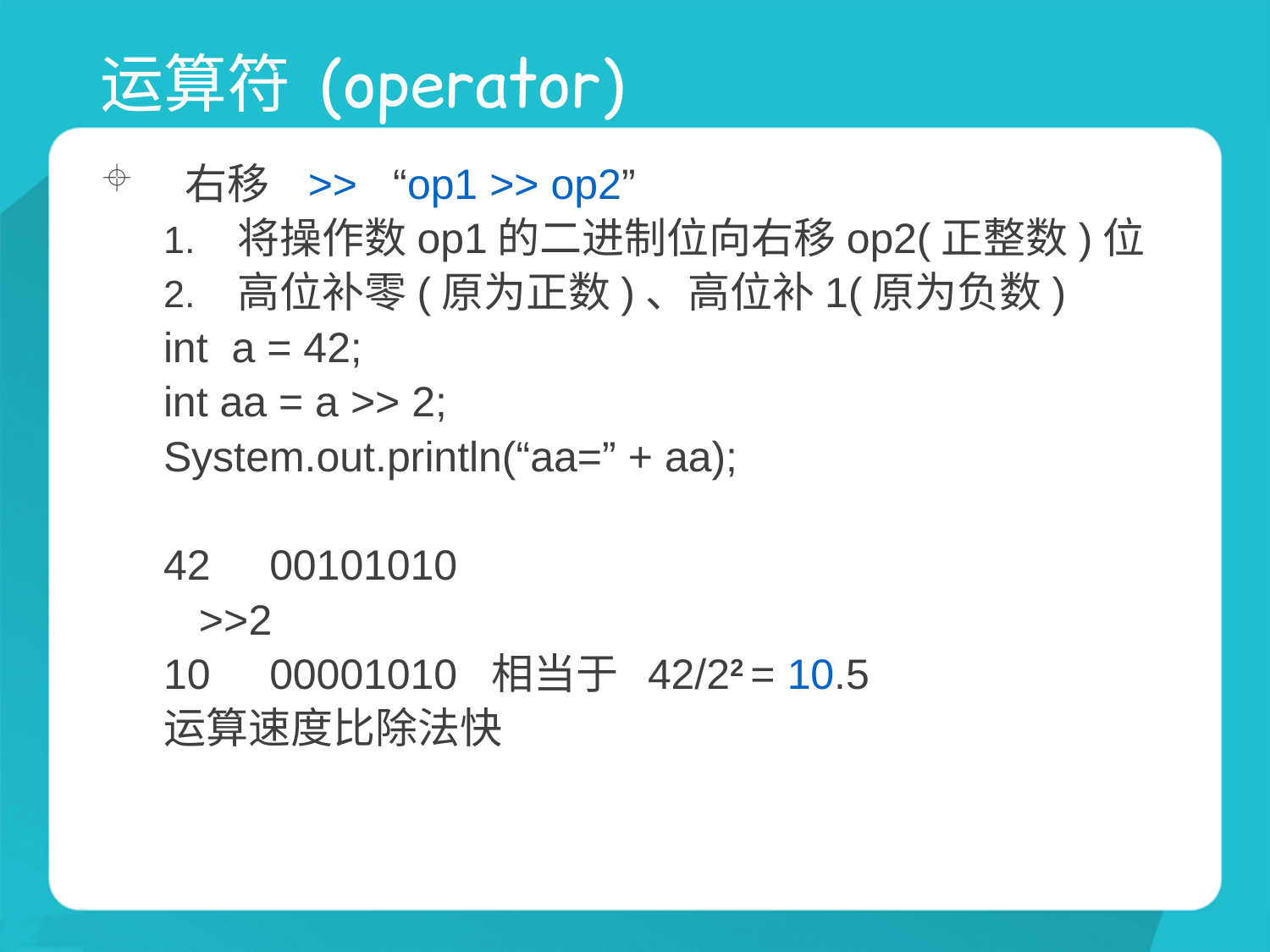

# 运算符 (operator)
右移   >>   “op1 >> op2”
将操作数op1的二进制位向右移op2(正整数)位
高位补零(原为正数)、高位补1(原为负数)
int  a = 42;
int aa = a >> 2;
System.out.println(“aa=” + aa);

42     00101010
   >>2
10     00001010  相当于  42/22 = 10.5
运算速度比除法快